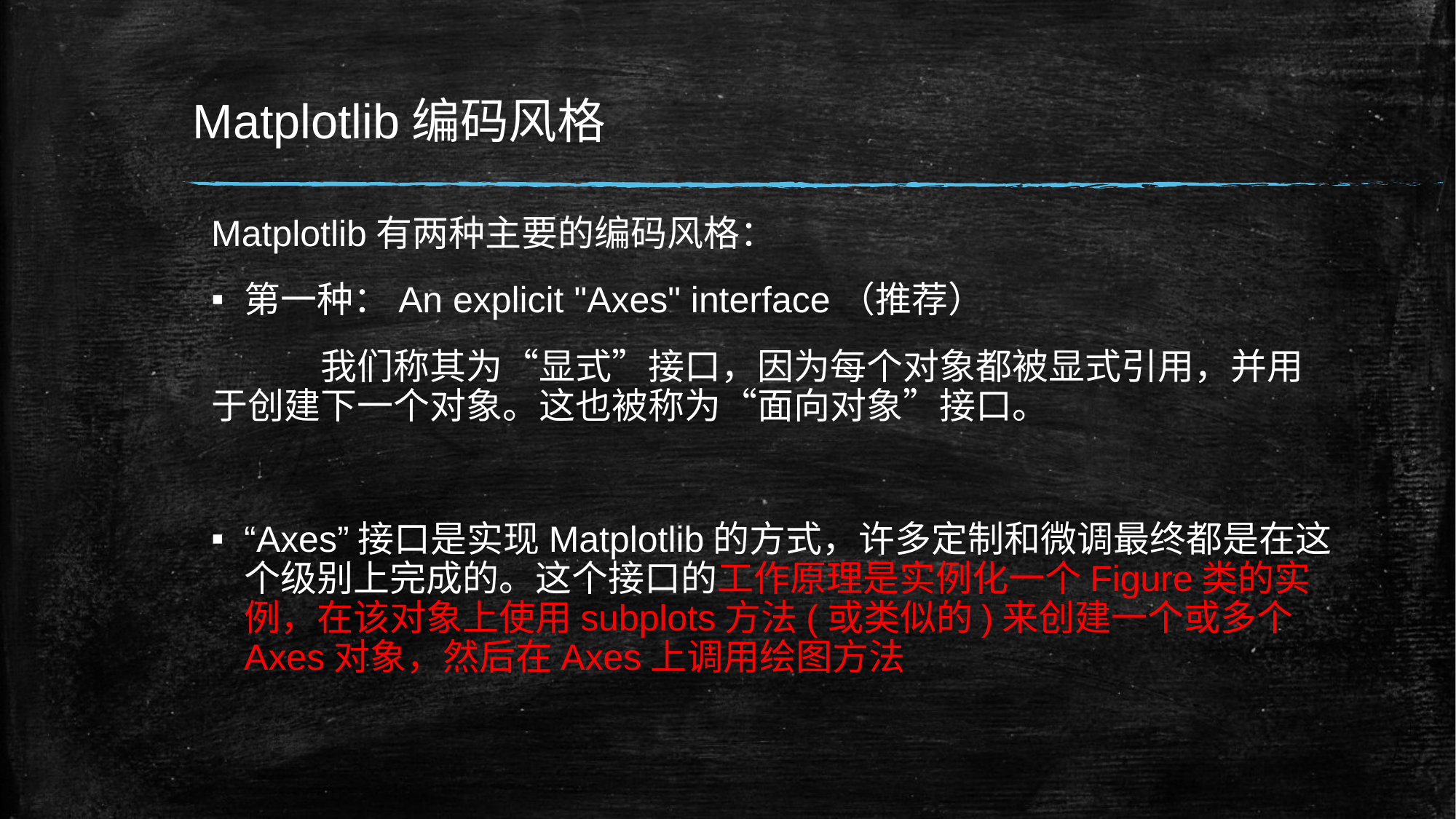

# Matplotlib编码风格
Matplotlib有两种主要的编码风格：
第一种：An explicit "Axes" interface（推荐）
	我们称其为“显式”接口，因为每个对象都被显式引用，并用于创建下一个对象。这也被称为“面向对象”接口。

“Axes”接口是实现Matplotlib的方式，许多定制和微调最终都是在这个级别上完成的。这个接口的工作原理是实例化一个Figure类的实例，在该对象上使用subplots方法(或类似的)来创建一个或多个Axes对象，然后在Axes上调用绘图方法